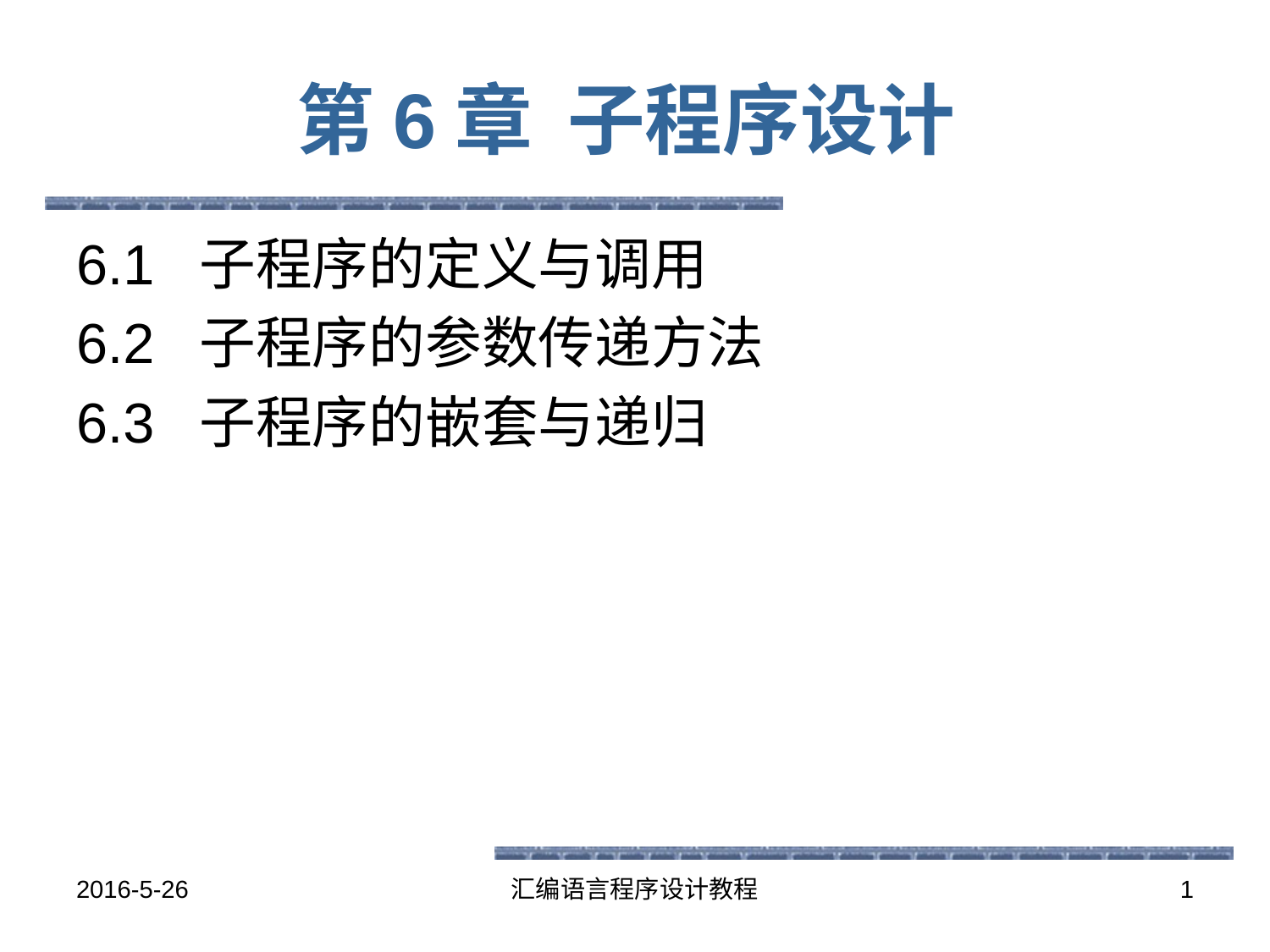

# 第6章  子程序设计
6.1  子程序的定义与调用
6.2  子程序的参数传递方法
6.3  子程序的嵌套与递归
2016-5-26
汇编语言程序设计教程
1